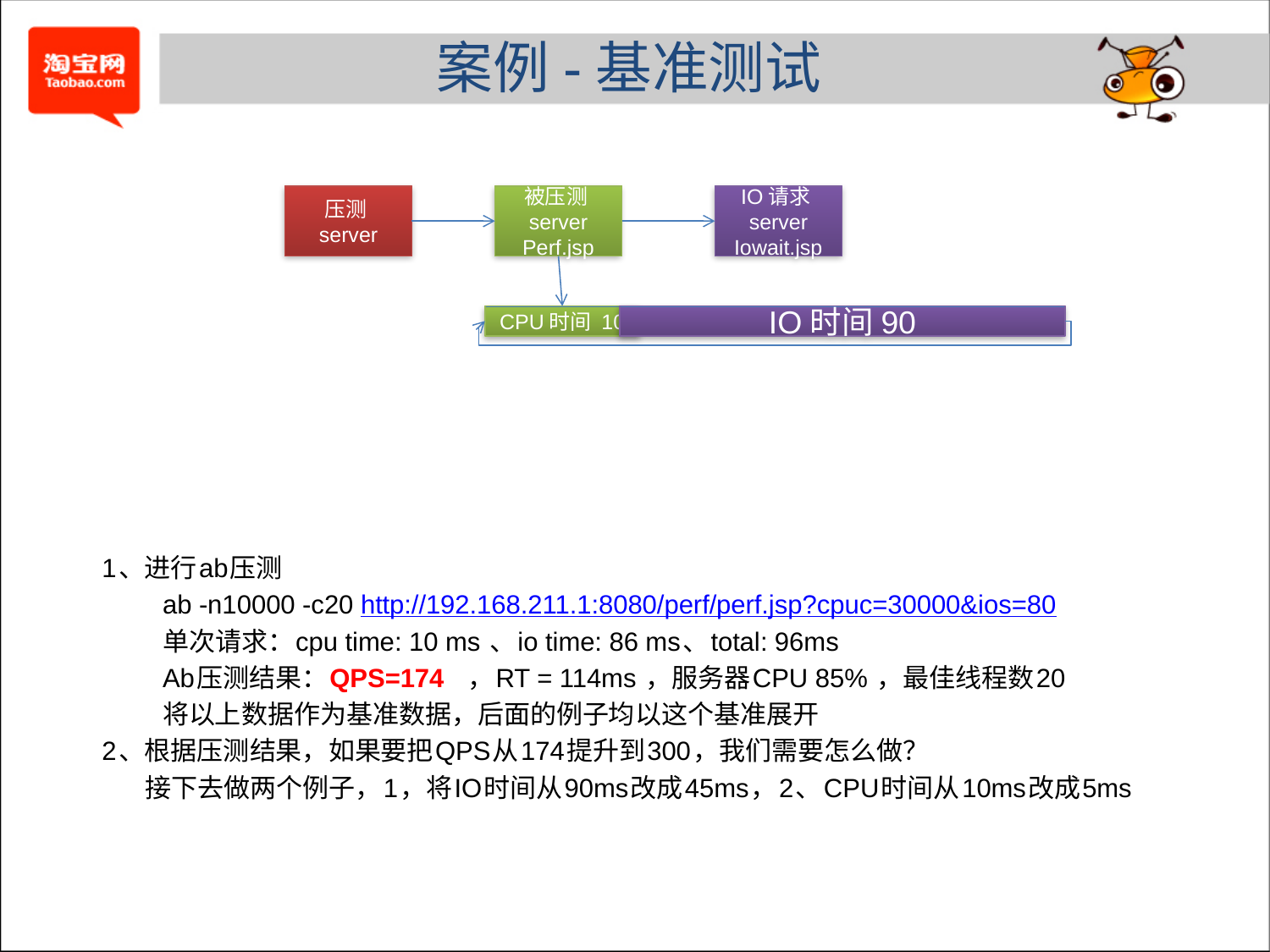

# 案例-基准测试
压测server
被压测server
Perf.jsp
IO请求server
Iowait.jsp

1、进行ab压测
ab -n10000 -c20 http://192.168.211.1:8080/perf/perf.jsp?cpuc=30000&ios=80
单次请求：cpu time: 10 ms 、io time: 86 ms、total: 96ms
Ab压测结果：QPS=174   ，RT = 114ms ，服务器CPU 85% ，最佳线程数20
将以上数据作为基准数据，后面的例子均以这个基准展开
2、根据压测结果，如果要把QPS从174提升到300，我们需要怎么做？
       接下去做两个例子，1，将IO时间从90ms改成45ms，2、CPU时间从10ms改成5ms
CPU时间 10
IO时间90